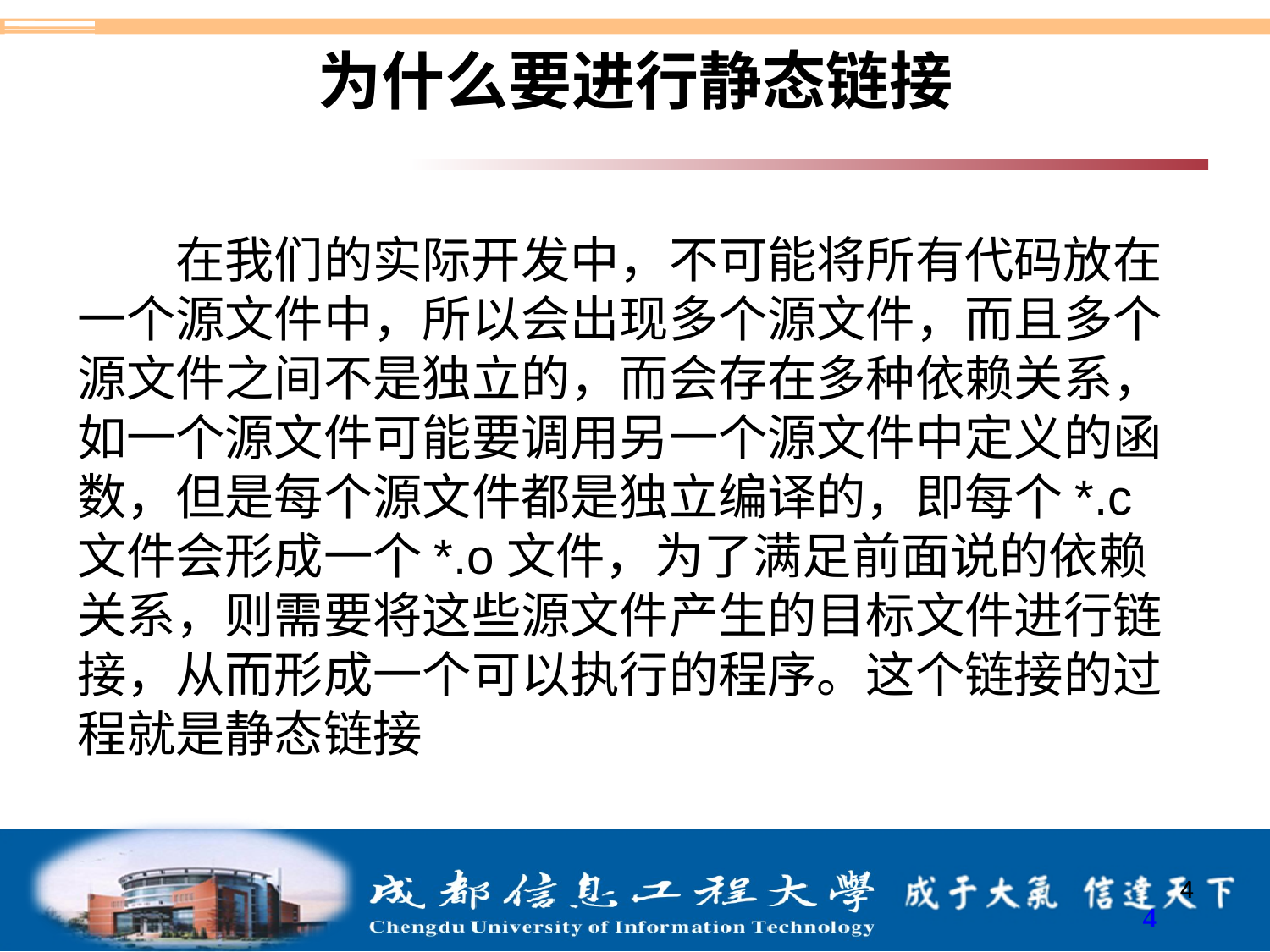

# 为什么要进行静态链接
在我们的实际开发中，不可能将所有代码放在一个源文件中，所以会出现多个源文件，而且多个源文件之间不是独立的，而会存在多种依赖关系，如一个源文件可能要调用另一个源文件中定义的函数，但是每个源文件都是独立编译的，即每个*.c文件会形成一个*.o文件，为了满足前面说的依赖关系，则需要将这些源文件产生的目标文件进行链接，从而形成一个可以执行的程序。这个链接的过程就是静态链接
4